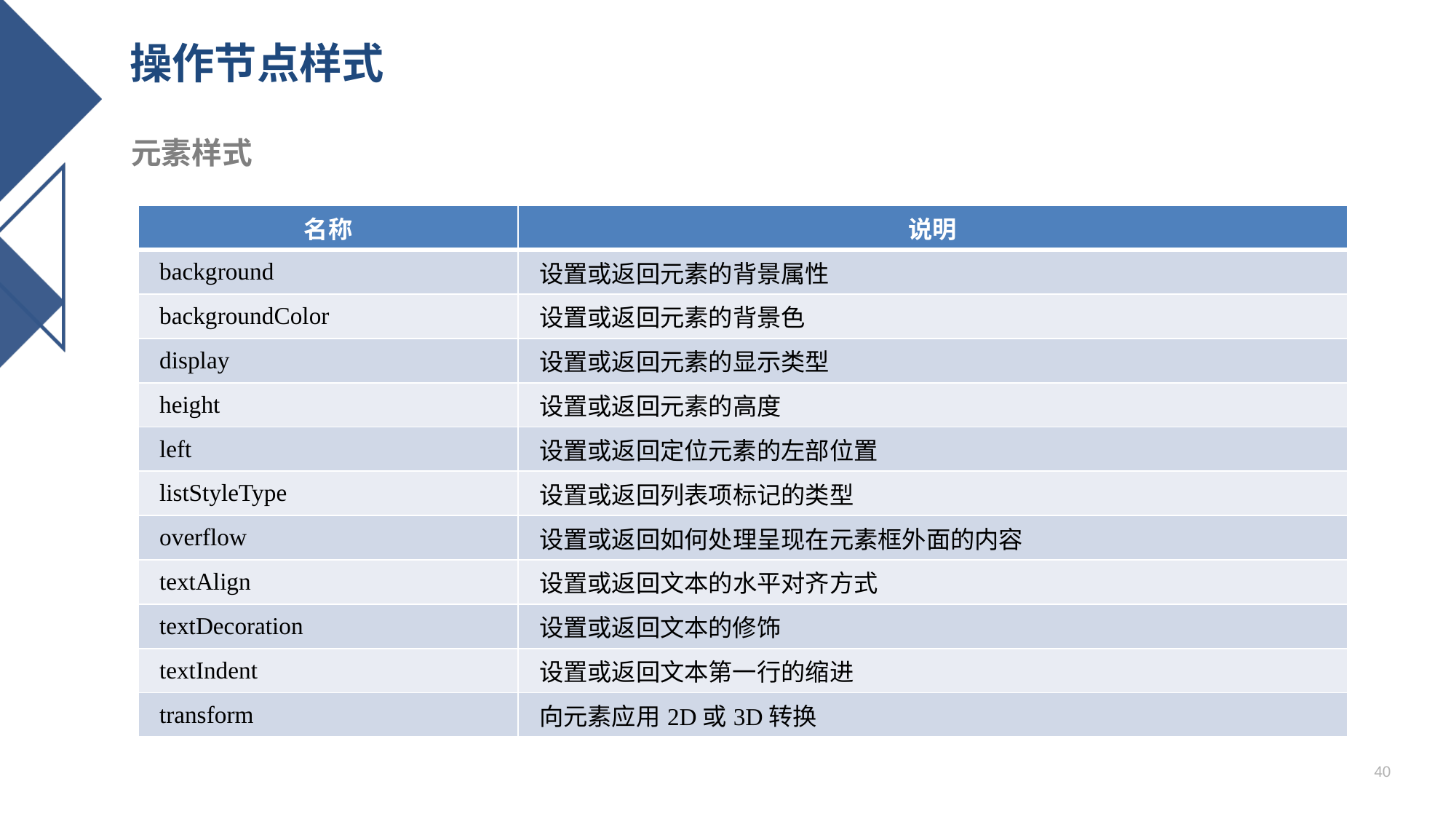

# 操作节点样式
元素样式
| 名称 | 说明 |
| --- | --- |
| background | 设置或返回元素的背景属性 |
| backgroundColor | 设置或返回元素的背景色 |
| display | 设置或返回元素的显示类型 |
| height | 设置或返回元素的高度 |
| left | 设置或返回定位元素的左部位置 |
| listStyleType | 设置或返回列表项标记的类型 |
| overflow | 设置或返回如何处理呈现在元素框外面的内容 |
| textAlign | 设置或返回文本的水平对齐方式 |
| textDecoration | 设置或返回文本的修饰 |
| textIndent | 设置或返回文本第一行的缩进 |
| transform | 向元素应用2D或3D转换 |
40